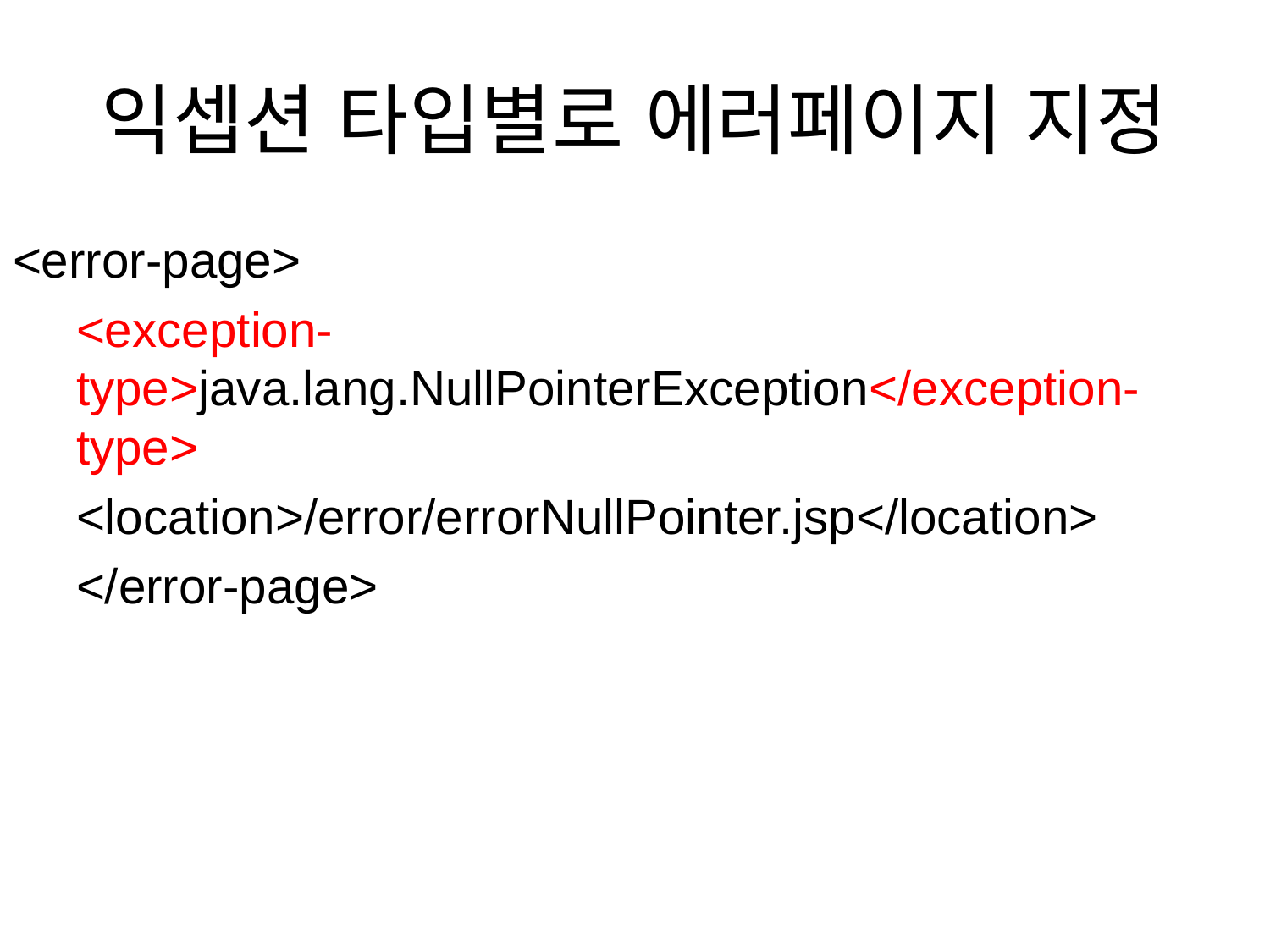

# 익셉션 타입별로 에러페이지 지정
<error-page>
<exception-type>java.lang.NullPointerException</exception-type>
<location>/error/errorNullPointer.jsp</location>
</error-page>